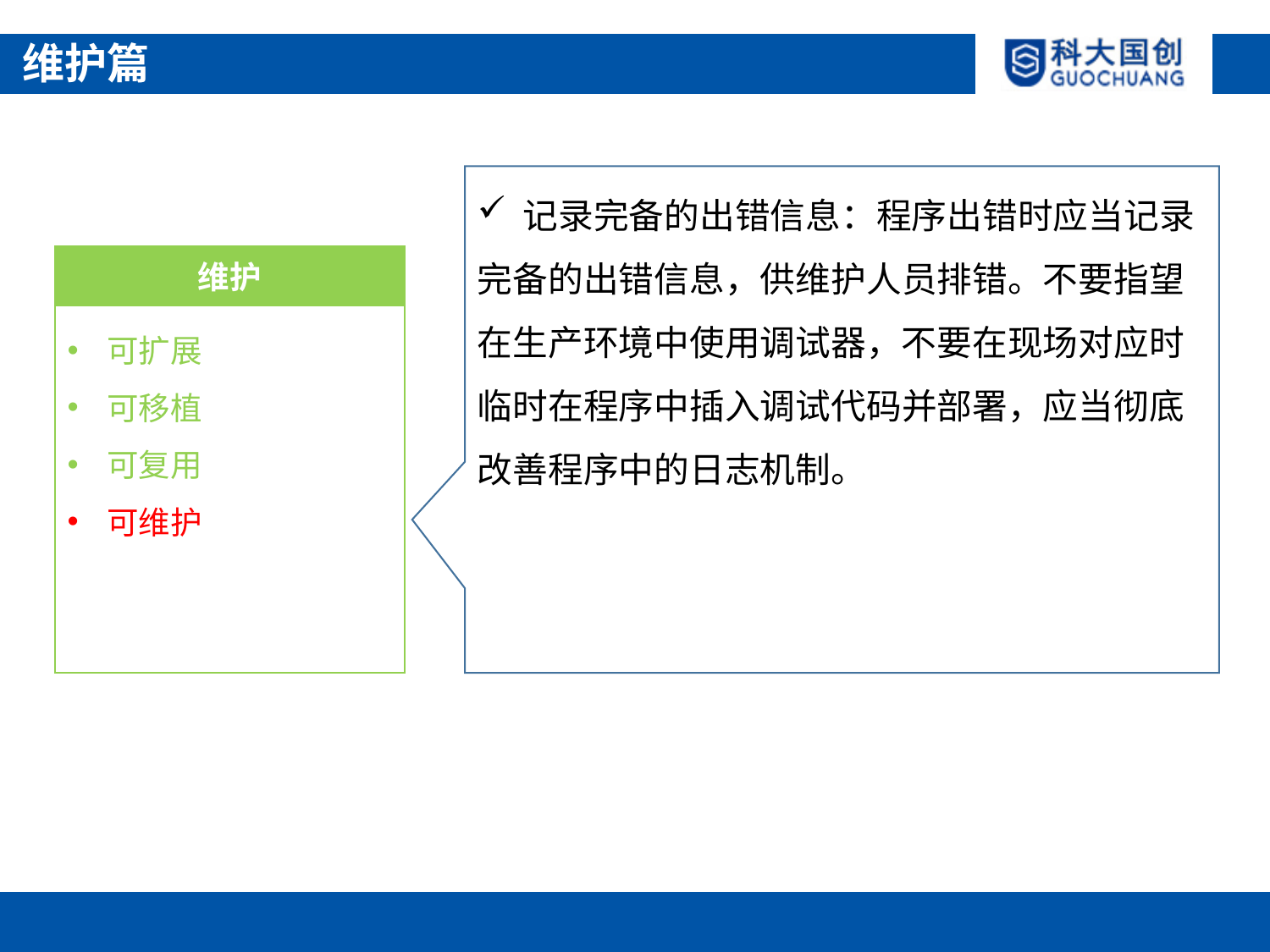

维护篇
 记录完备的出错信息：程序出错时应当记录完备的出错信息，供维护人员排错。不要指望在生产环境中使用调试器，不要在现场对应时临时在程序中插入调试代码并部署，应当彻底改善程序中的日志机制。

维护
可扩展
可移植
可复用
可维护